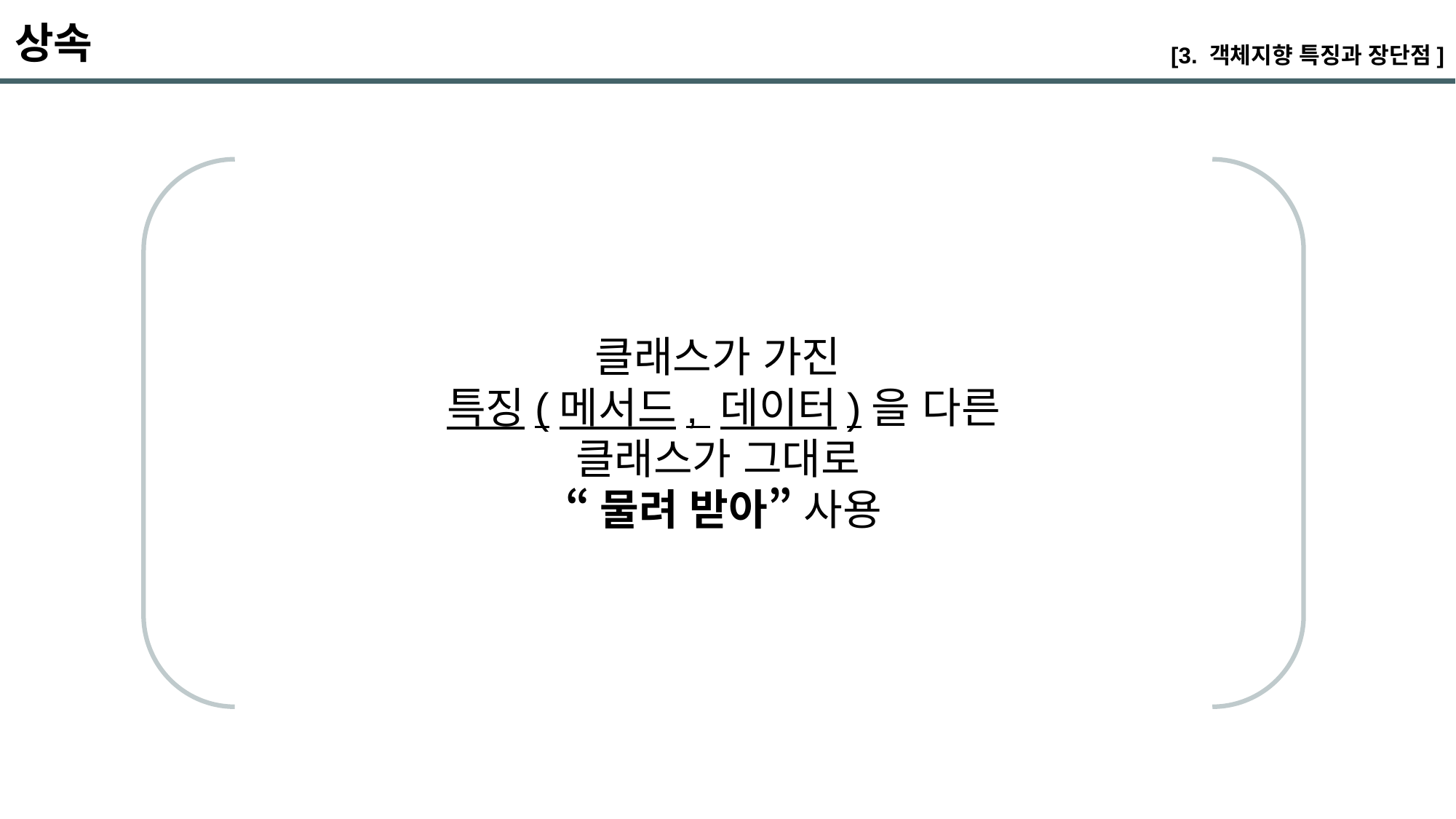

상속
[3. 객체지향 특징과 장단점]

클래스가 가진
특징(메서드, 데이터)을 다른 클래스가 그대로
“물려 받아” 사용